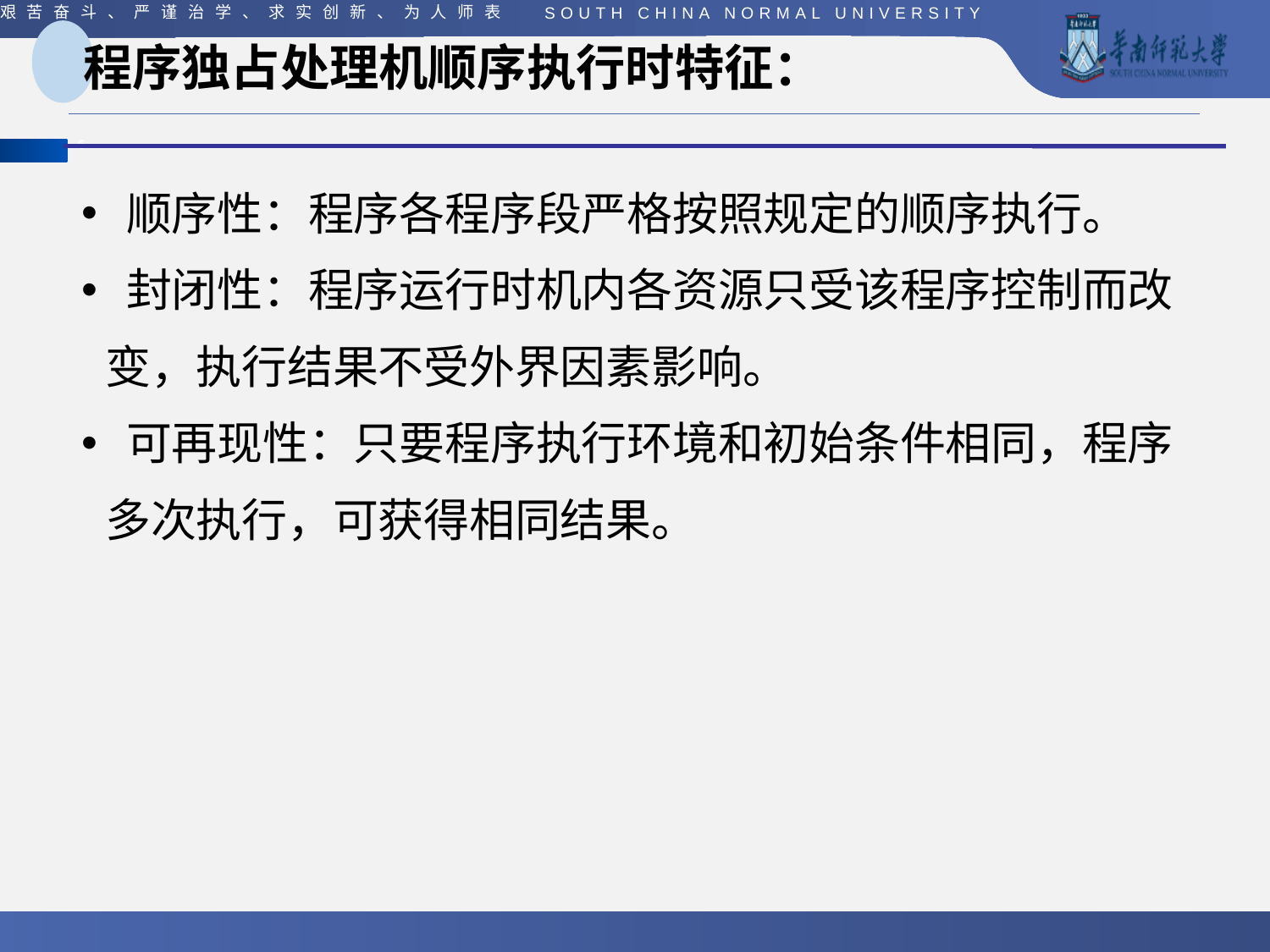

# 程序独占处理机顺序执行时特征：
 顺序性：程序各程序段严格按照规定的顺序执行。
 封闭性：程序运行时机内各资源只受该程序控制而改变，执行结果不受外界因素影响。
 可再现性：只要程序执行环境和初始条件相同，程序多次执行，可获得相同结果。

6